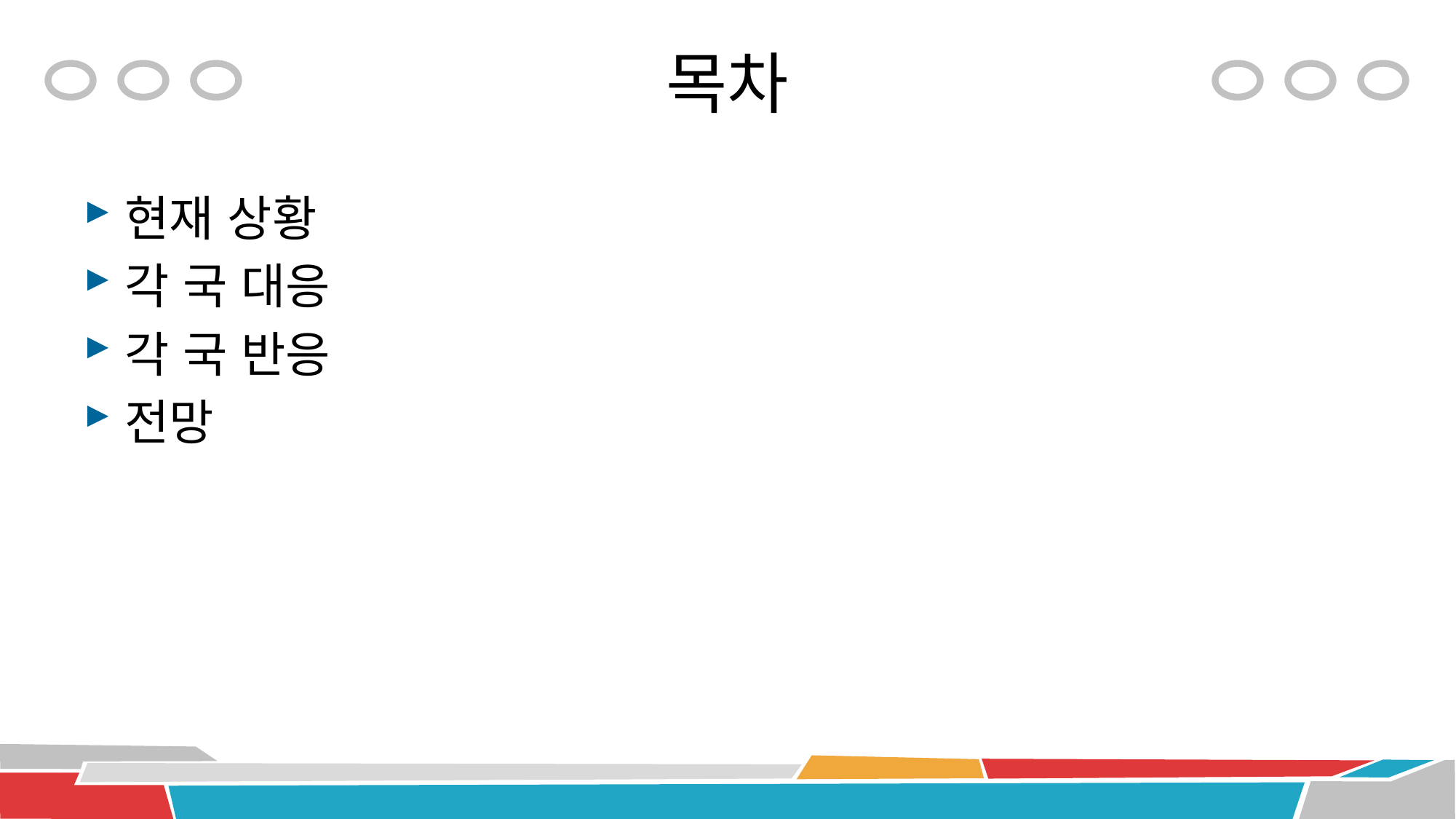

# 목차
현재 상황
각 국 대응
각 국 반응
전망